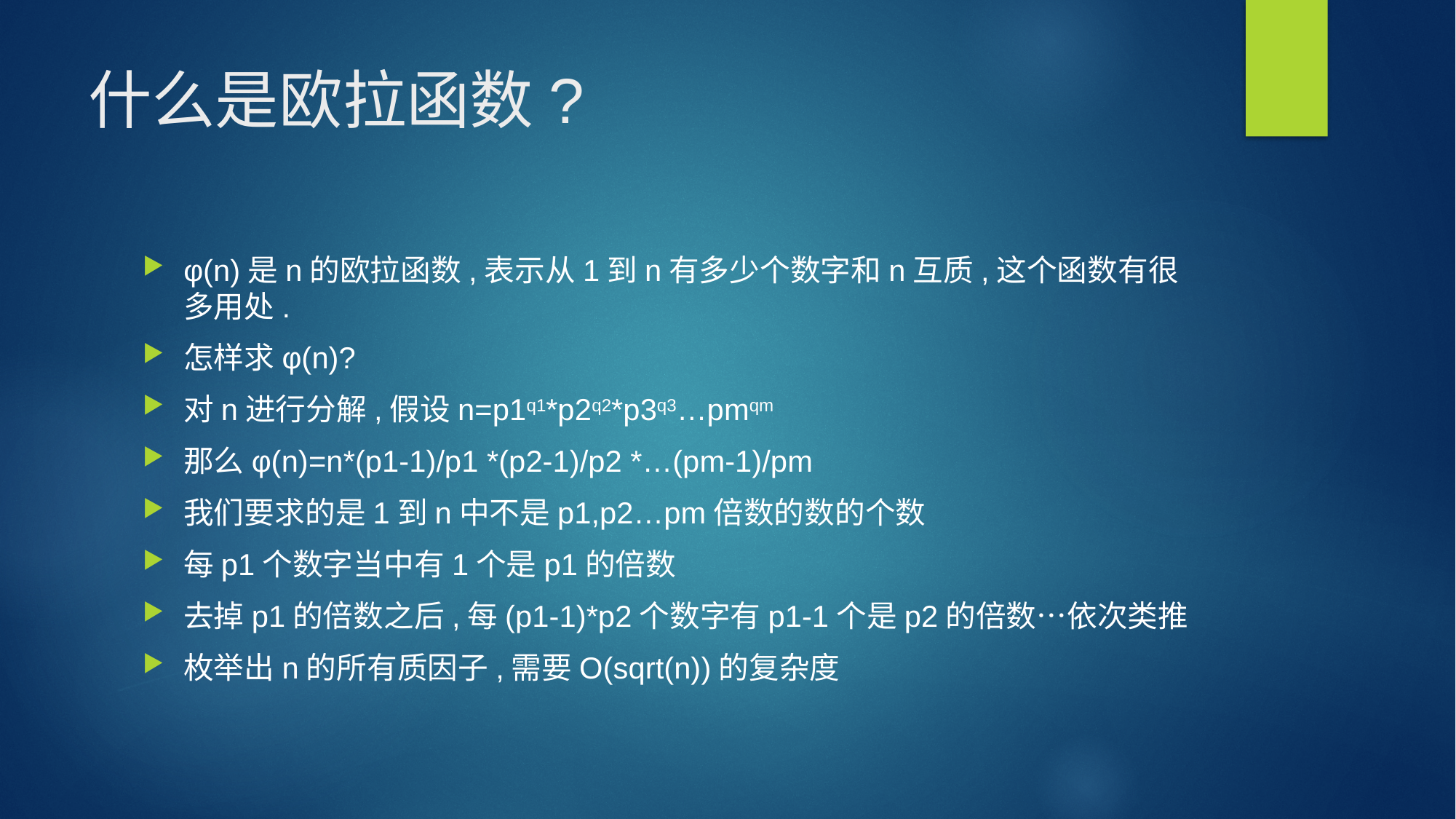

# 什么是欧拉函数?
φ(n)是n的欧拉函数,表示从1到n有多少个数字和n互质,这个函数有很多用处.
怎样求φ(n)?
对n进行分解,假设n=p1q1*p2q2*p3q3…pmqm
那么φ(n)=n*(p1-1)/p1 *(p2-1)/p2 *…(pm-1)/pm
我们要求的是1到n中不是p1,p2…pm倍数的数的个数
每p1个数字当中有1个是p1的倍数
去掉p1的倍数之后,每(p1-1)*p2个数字有p1-1个是p2的倍数…依次类推
枚举出n的所有质因子,需要O(sqrt(n))的复杂度